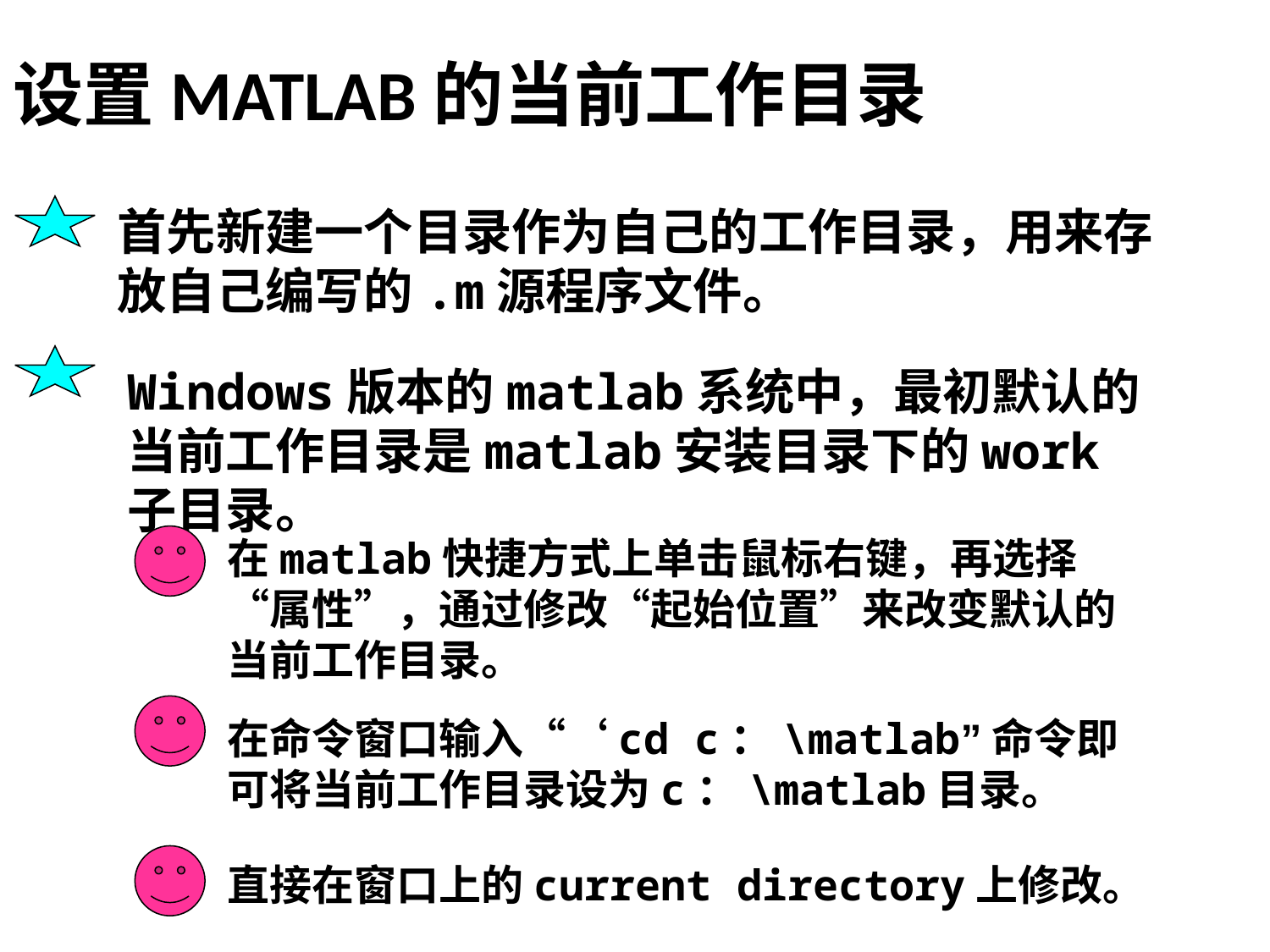

# 设置MATLAB的当前工作目录
首先新建一个目录作为自己的工作目录，用来存放自己编写的.m源程序文件。

Windows版本的matlab系统中，最初默认的当前工作目录是matlab安装目录下的work子目录。
在matlab快捷方式上单击鼠标右键，再选择“属性”，通过修改“起始位置”来改变默认的当前工作目录。

在命令窗口输入“‘cd c：\matlab”命令即可将当前工作目录设为c：\matlab目录。

直接在窗口上的current directory上修改。